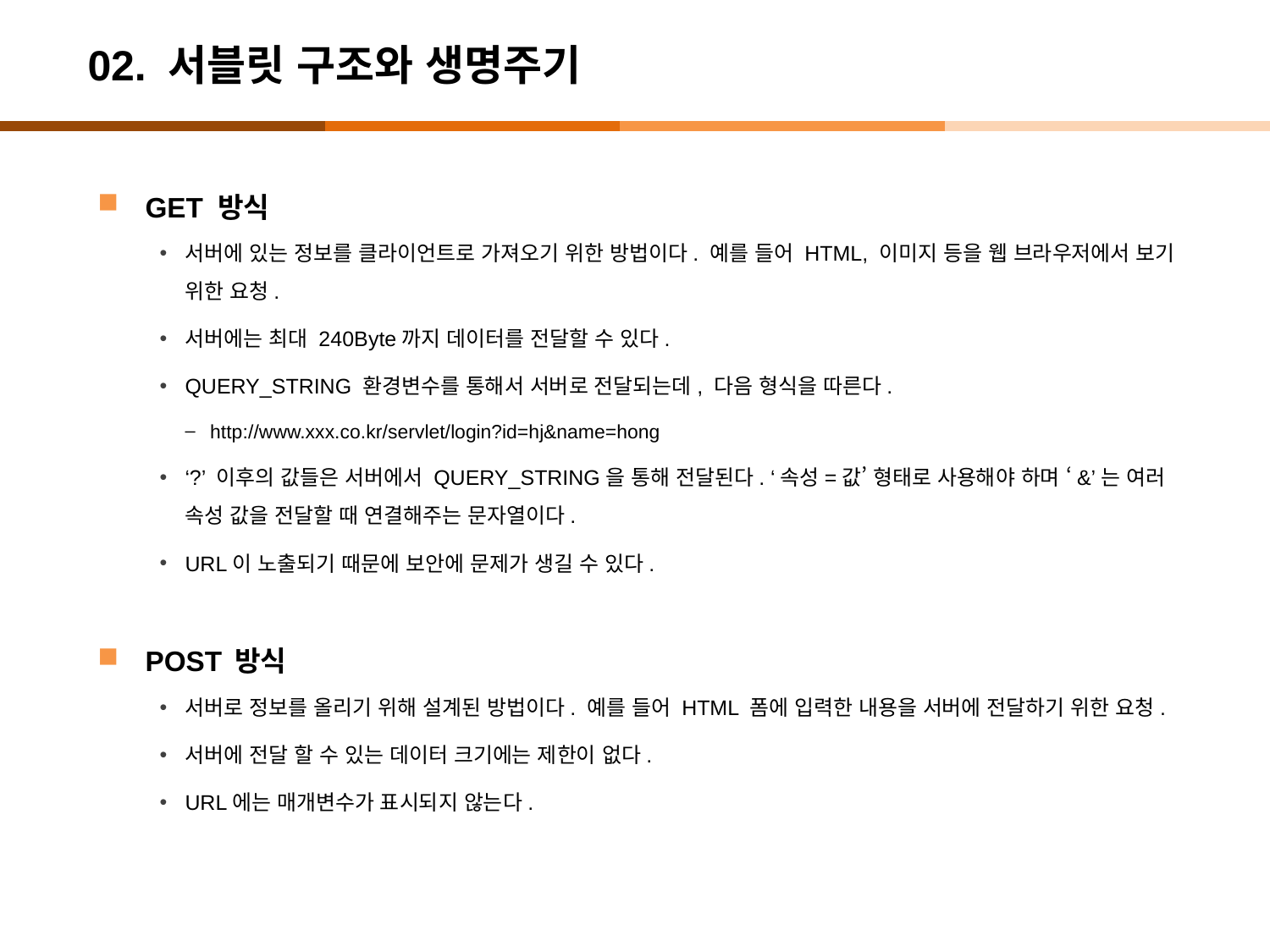

# 02. 서블릿 구조와 생명주기
GET 방식
서버에 있는 정보를 클라이언트로 가져오기 위한 방법이다. 예를 들어 HTML, 이미지 등을 웹 브라우저에서 보기 위한 요청.
서버에는 최대 240Byte까지 데이터를 전달할 수 있다.
QUERY_STRING 환경변수를 통해서 서버로 전달되는데, 다음 형식을 따른다.
http://www.xxx.co.kr/servlet/login?id=hj&name=hong
‘?’ 이후의 값들은 서버에서 QUERY_STRING을 통해 전달된다. ‘속성=값’ 형태로 사용해야 하며 ‘&’는 여러 속성 값을 전달할 때 연결해주는 문자열이다.
URL이 노출되기 때문에 보안에 문제가 생길 수 있다.

POST 방식
서버로 정보를 올리기 위해 설계된 방법이다. 예를 들어 HTML 폼에 입력한 내용을 서버에 전달하기 위한 요청.
서버에 전달 할 수 있는 데이터 크기에는 제한이 없다.
URL에는 매개변수가 표시되지 않는다.